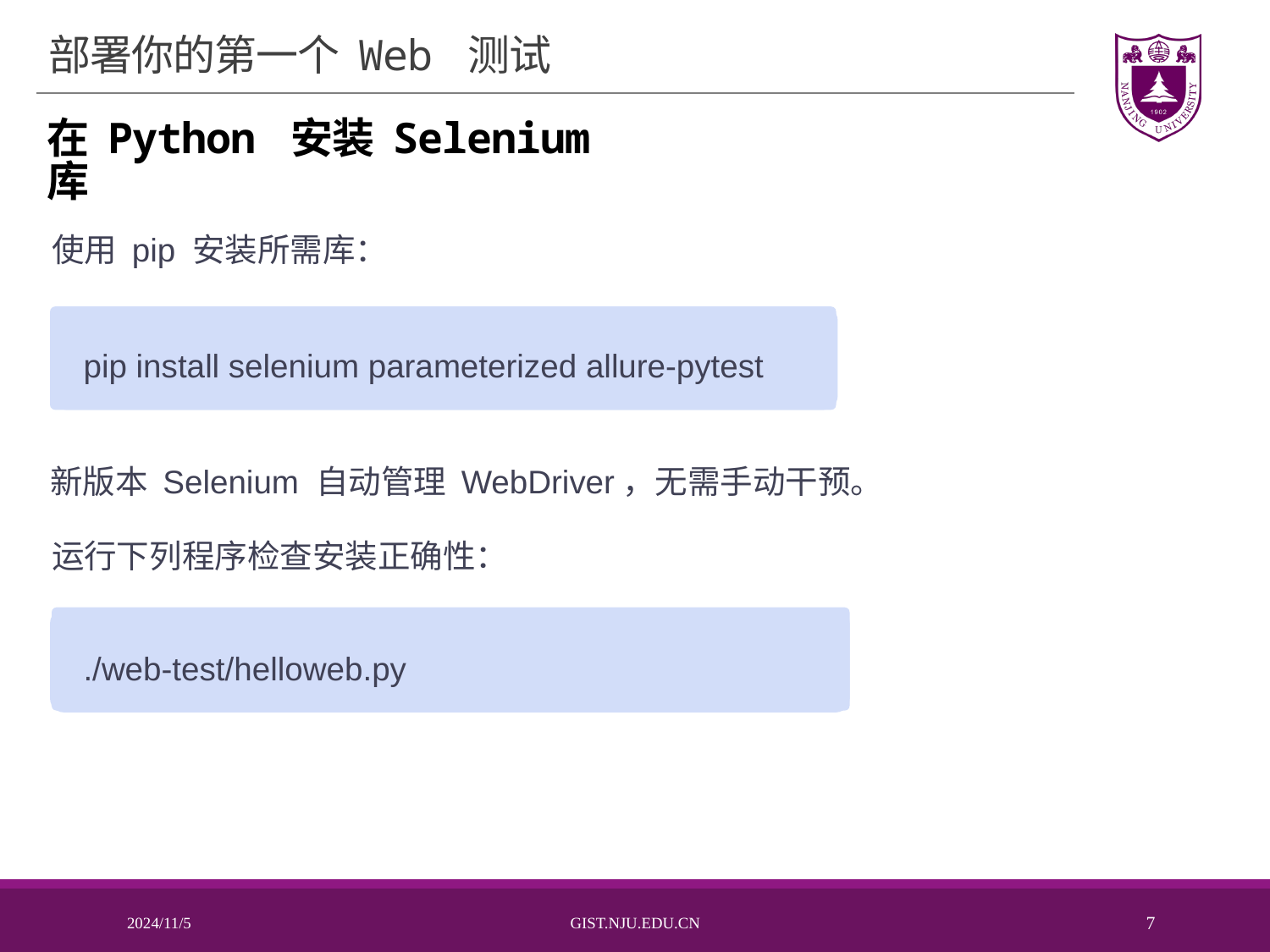

# 部署你的第一个 Web 测试
在 Python 安装 Selenium 库
使用 pip 安装所需库：

pip install selenium parameterized allure-pytest
新版本 Selenium 自动管理 WebDriver，无需手动干预。
运行下列程序检查安装正确性：

./web-test/helloweb.py

2024/11/5
Gist.nju.edu.cn
7
 确认浏览器正常弹出。